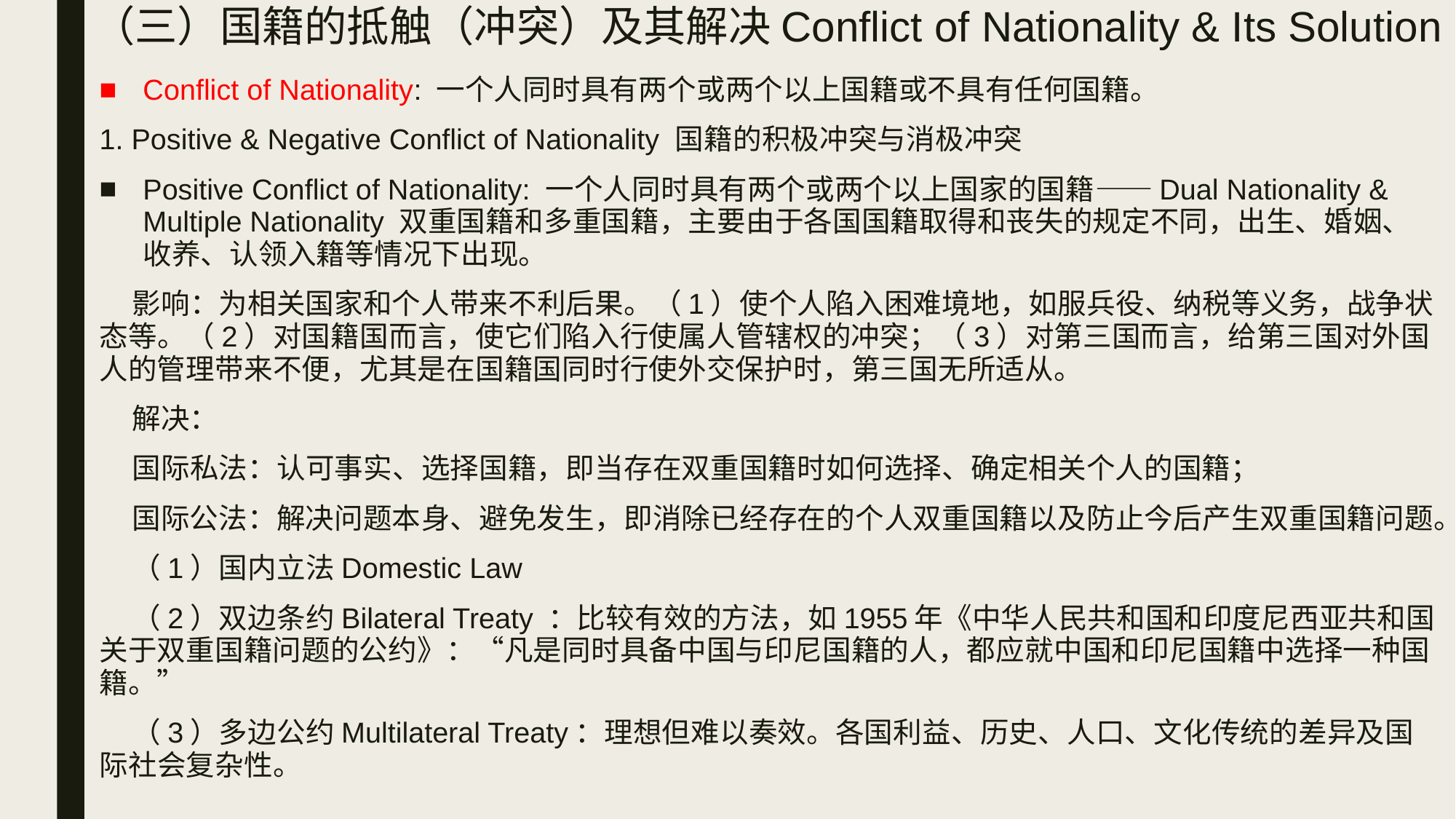

# （三）国籍的抵触（冲突）及其解决Conflict of Nationality & Its Solution
Conflict of Nationality: 一个人同时具有两个或两个以上国籍或不具有任何国籍。
1. Positive & Negative Conflict of Nationality 国籍的积极冲突与消极冲突
Positive Conflict of Nationality: 一个人同时具有两个或两个以上国家的国籍——Dual Nationality & Multiple Nationality 双重国籍和多重国籍，主要由于各国国籍取得和丧失的规定不同，出生、婚姻、收养、认领入籍等情况下出现。
    影响：为相关国家和个人带来不利后果。（1）使个人陷入困难境地，如服兵役、纳税等义务，战争状态等。（2）对国籍国而言，使它们陷入行使属人管辖权的冲突；（3）对第三国而言，给第三国对外国人的管理带来不便，尤其是在国籍国同时行使外交保护时，第三国无所适从。
    解决：
    国际私法：认可事实、选择国籍，即当存在双重国籍时如何选择、确定相关个人的国籍；
    国际公法：解决问题本身、避免发生，即消除已经存在的个人双重国籍以及防止今后产生双重国籍问题。
    （1）国内立法Domestic Law
    （2）双边条约Bilateral Treaty ：比较有效的方法，如1955年《中华人民共和国和印度尼西亚共和国关于双重国籍问题的公约》：“凡是同时具备中国与印尼国籍的人，都应就中国和印尼国籍中选择一种国籍。”
    （3）多边公约Multilateral Treaty：理想但难以奏效。各国利益、历史、人口、文化传统的差异及国际社会复杂性。